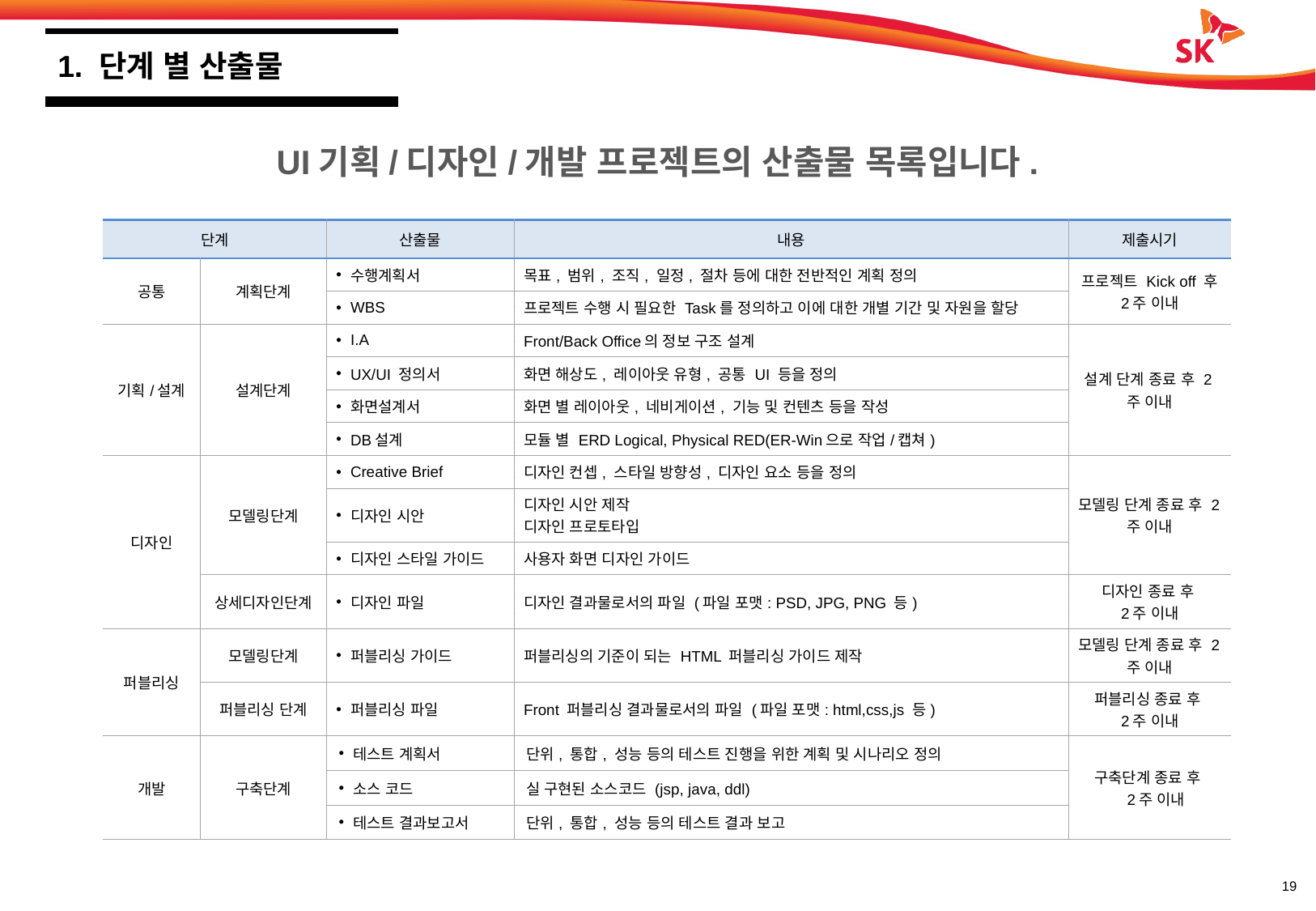

1. 단계 별 산출물
UI기획/디자인/개발 프로젝트의 산출물 목록입니다.
| 단계 |  | 산출물 | 내용 | 제출시기 |
| --- | --- | --- | --- | --- |
| 공통 | 계획단계 | 수행계획서 | 목표, 범위, 조직, 일정, 절차 등에 대한 전반적인 계획 정의 | 프로젝트 Kick off 후 2주 이내 |
|  |  | WBS | 프로젝트 수행 시 필요한 Task를 정의하고 이에 대한 개별 기간 및 자원을 할당 |  |
| 기획/설계 | 설계단계 | I.A | Front/Back Office의 정보 구조 설계 | 설계 단계 종료 후 2주 이내 |
|  |  | UX/UI 정의서 | 화면 해상도, 레이아웃 유형, 공통 UI 등을 정의 |  |
|  |  | 화면설계서 | 화면 별 레이아웃, 네비게이션, 기능 및 컨텐츠 등을 작성 |  |
|  |  | DB설계 | 모듈 별 ERD Logical, Physical RED(ER-Win으로 작업/캡쳐) |  |
| 디자인 | 모델링단계 | Creative Brief | 디자인 컨셉, 스타일 방향성, 디자인 요소 등을 정의 | 모델링 단계 종료 후 2주 이내 |
|  |  | 디자인 시안 | 디자인 시안 제작 디자인 프로토타입 |  |
|  |  | 디자인 스타일 가이드 | 사용자 화면 디자인 가이드 |  |
|  | 상세디자인단계 | 디자인 파일 | 디자인 결과물로서의 파일 (파일 포맷: PSD, JPG, PNG 등) | 디자인 종료 후 2주 이내 |
| 퍼블리싱 | 모델링단계 | 퍼블리싱 가이드 | 퍼블리싱의 기준이 되는 HTML 퍼블리싱 가이드 제작 | 모델링 단계 종료 후 2주 이내 |
|  | 퍼블리싱 단계 | 퍼블리싱 파일 | Front 퍼블리싱 결과물로서의 파일 (파일 포맷: html,css,js 등) | 퍼블리싱 종료 후 2주 이내 |
| 개발 | 구축단계 | 테스트 계획서 | 단위, 통합, 성능 등의 테스트 진행을 위한 계획 및 시나리오 정의 | 구축단계 종료 후 2주 이내 |
|  |  | 소스 코드 | 실 구현된 소스코드 (jsp, java, ddl) |  |
|  |  | 테스트 결과보고서 | 단위, 통합, 성능 등의 테스트 결과 보고 |  |